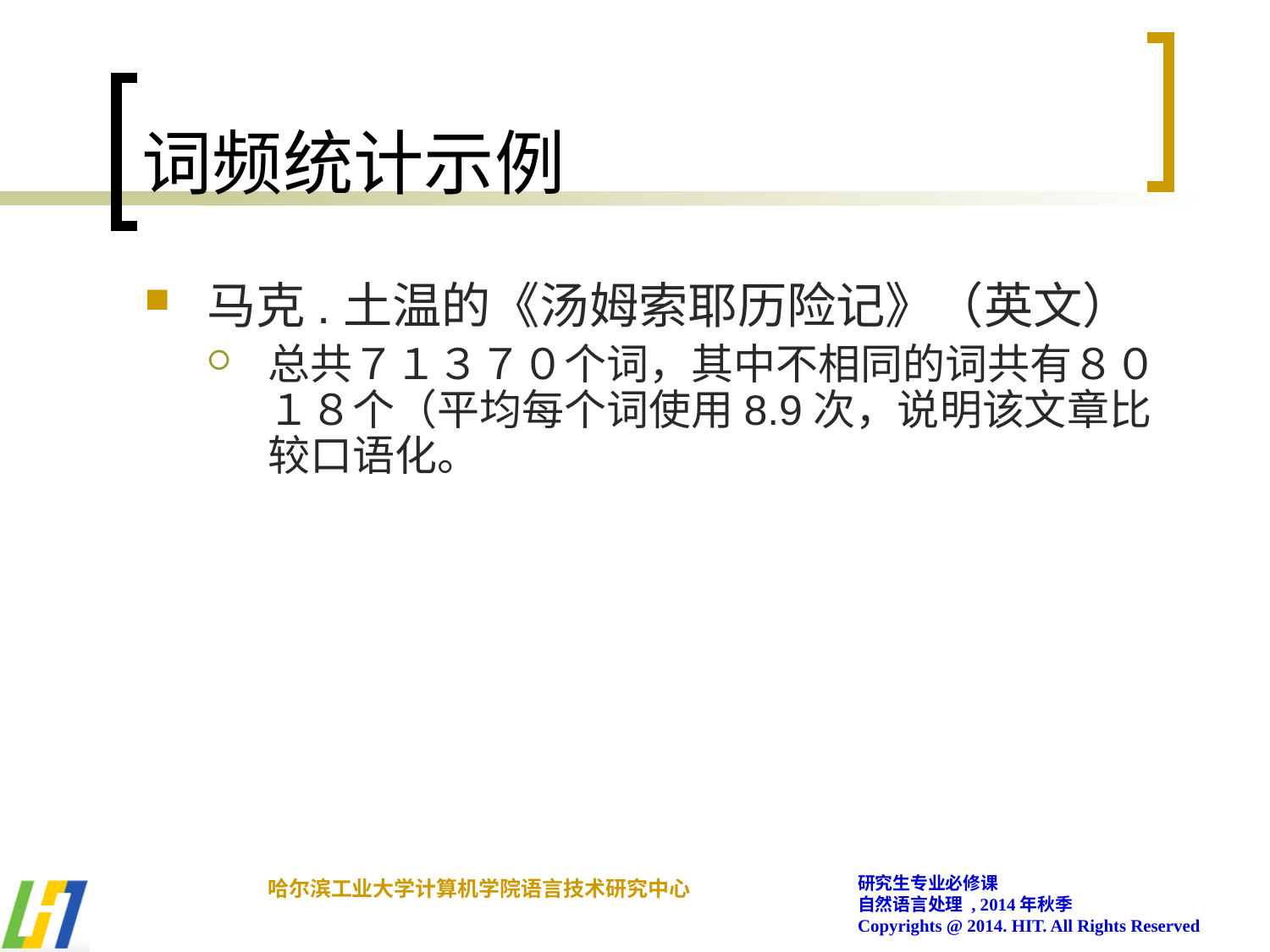

# 词频统计示例
马克.土温的《汤姆索耶历险记》（英文）
总共７１３７０个词，其中不相同的词共有８０１８个（平均每个词使用8.9次，说明该文章比较口语化。
研究生专业必修课
自然语言处理 , 2014年秋季
Copyrights @ 2014. HIT. All Rights Reserved
哈尔滨工业大学计算机学院语言技术研究中心